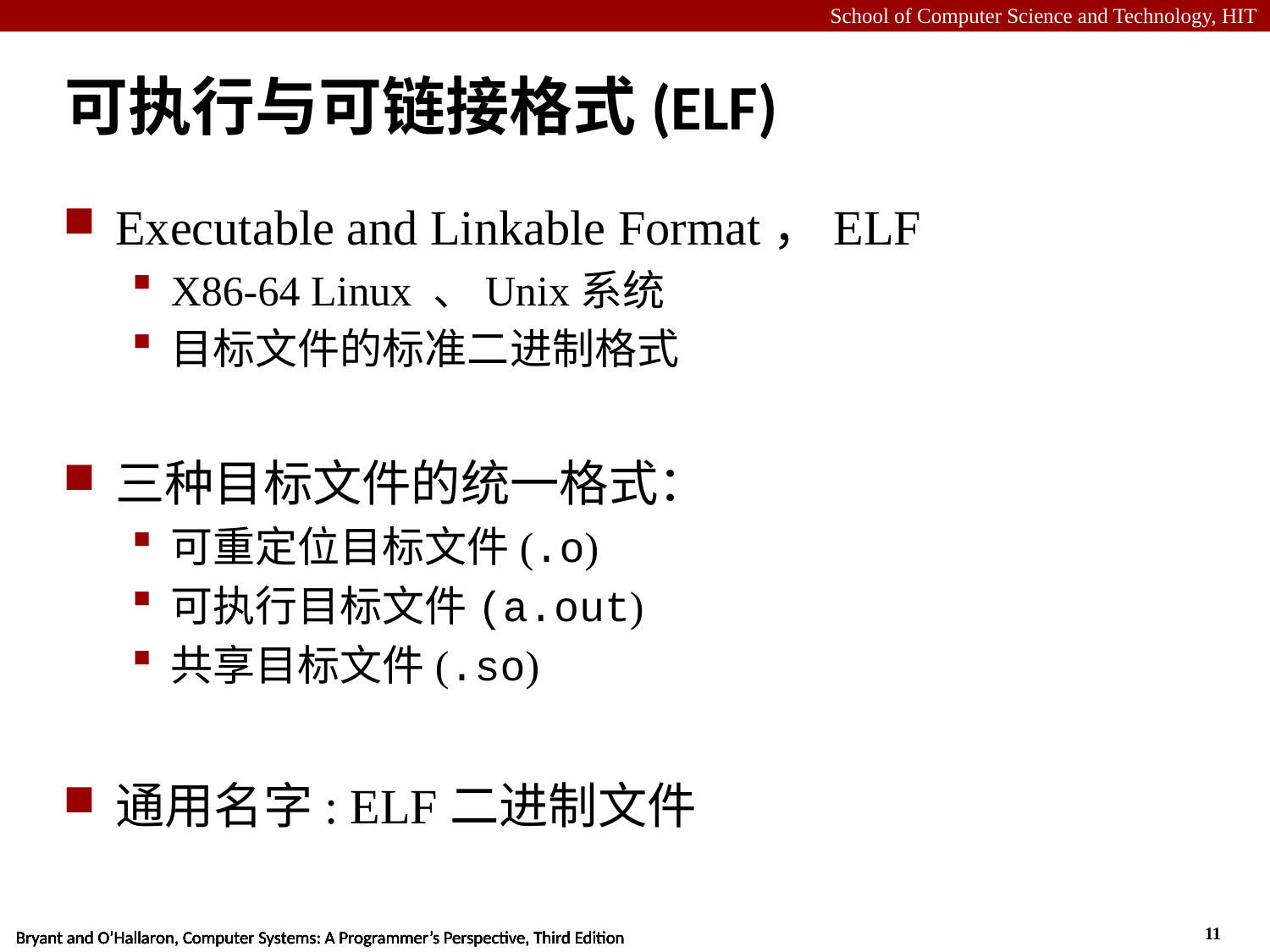

# 可执行与可链接格式(ELF)
Executable and Linkable Format，ELF
X86-64 Linux 、Unix系统
目标文件的标准二进制格式

三种目标文件的统一格式：
可重定位目标文件(.o)
可执行目标文件(a.out)
共享目标文件(.so)

通用名字: ELF二进制文件